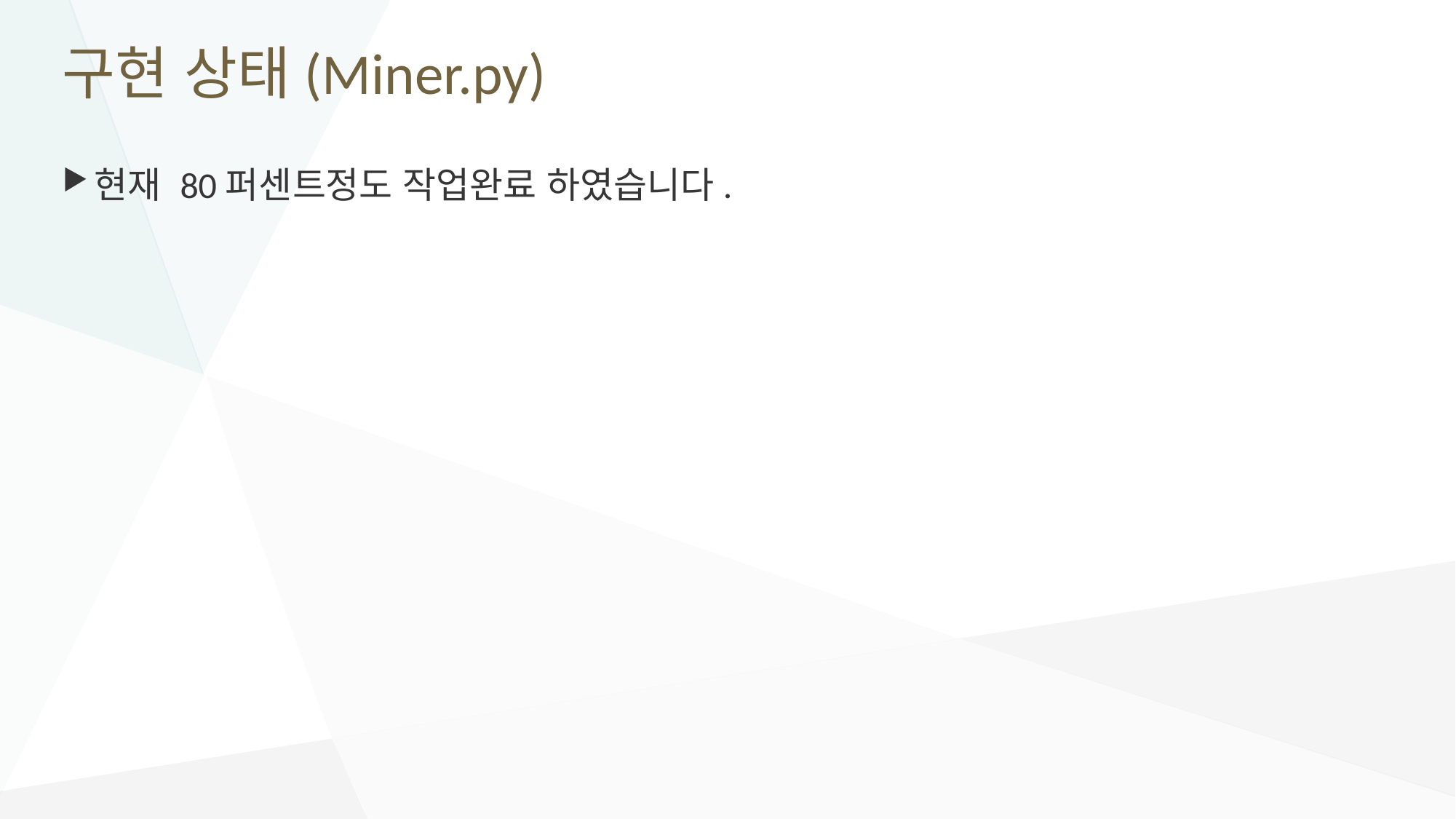

# 구현 상태(Miner.py)
현재 80퍼센트정도 작업완료 하였습니다.